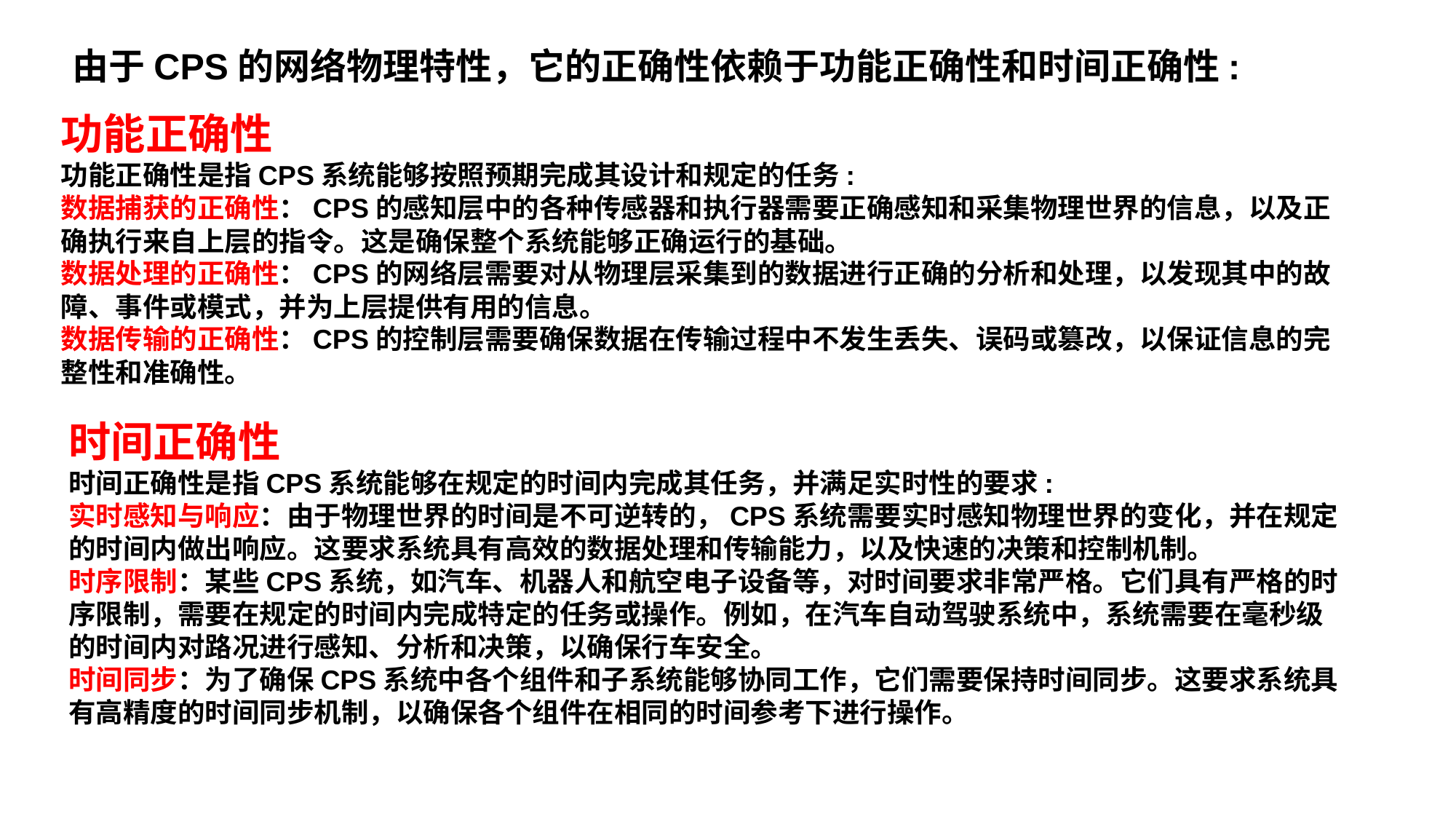

由于CPS的网络物理特性，它的正确性依赖于功能正确性和时间正确性:
功能正确性
功能正确性是指CPS系统能够按照预期完成其设计和规定的任务:
数据捕获的正确性：CPS的感知层中的各种传感器和执行器需要正确感知和采集物理世界的信息，以及正确执行来自上层的指令。这是确保整个系统能够正确运行的基础。
数据处理的正确性：CPS的网络层需要对从物理层采集到的数据进行正确的分析和处理，以发现其中的故障、事件或模式，并为上层提供有用的信息。
数据传输的正确性：CPS的控制层需要确保数据在传输过程中不发生丢失、误码或篡改，以保证信息的完整性和准确性。
时间正确性
时间正确性是指CPS系统能够在规定的时间内完成其任务，并满足实时性的要求:
实时感知与响应：由于物理世界的时间是不可逆转的，CPS系统需要实时感知物理世界的变化，并在规定的时间内做出响应。这要求系统具有高效的数据处理和传输能力，以及快速的决策和控制机制。
时序限制：某些CPS系统，如汽车、机器人和航空电子设备等，对时间要求非常严格。它们具有严格的时序限制，需要在规定的时间内完成特定的任务或操作。例如，在汽车自动驾驶系统中，系统需要在毫秒级的时间内对路况进行感知、分析和决策，以确保行车安全。
时间同步：为了确保CPS系统中各个组件和子系统能够协同工作，它们需要保持时间同步。这要求系统具有高精度的时间同步机制，以确保各个组件在相同的时间参考下进行操作。